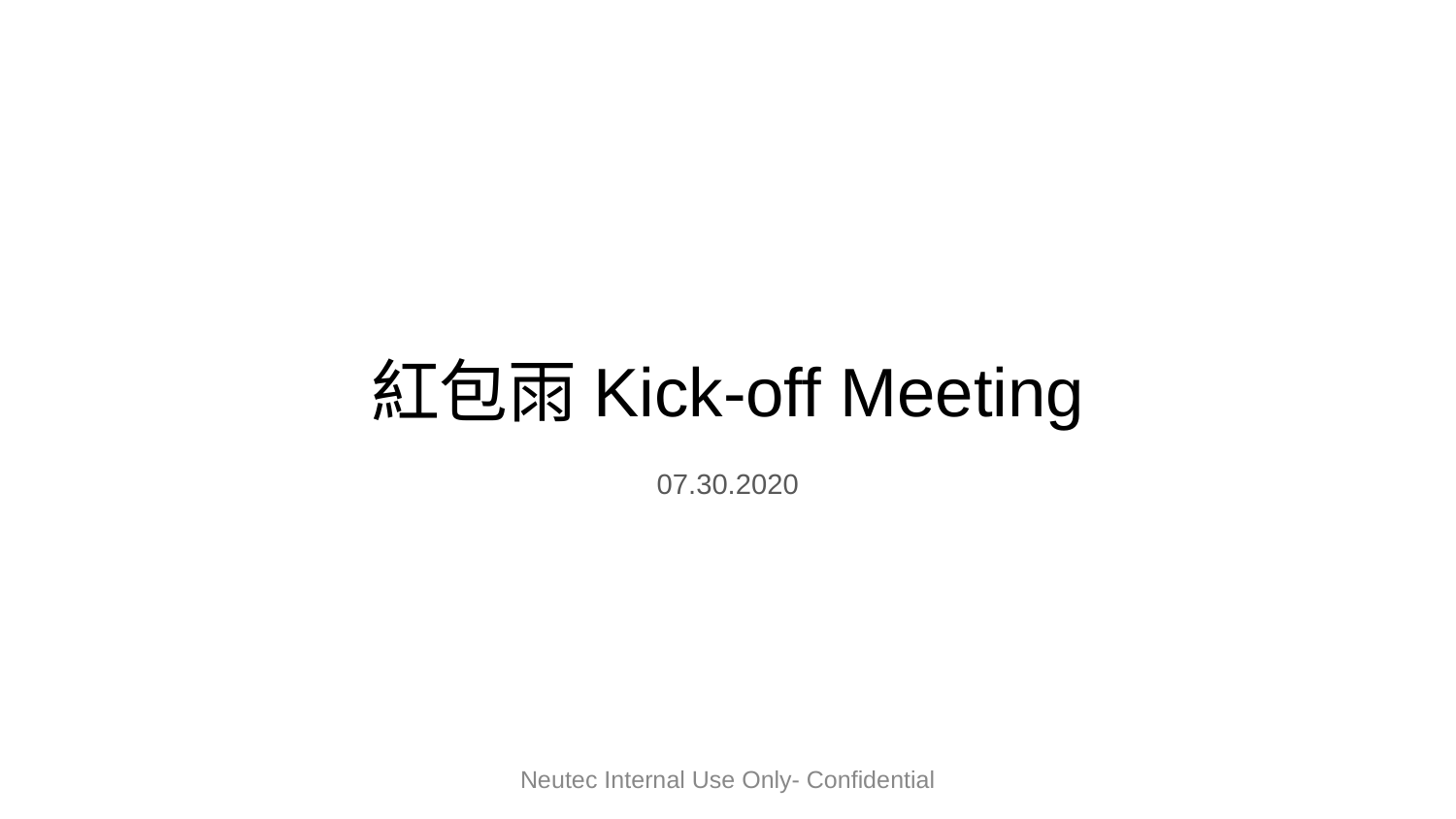

# 紅包雨Kick-off Meeting
07.30.2020
Neutec Internal Use Only- Confidential